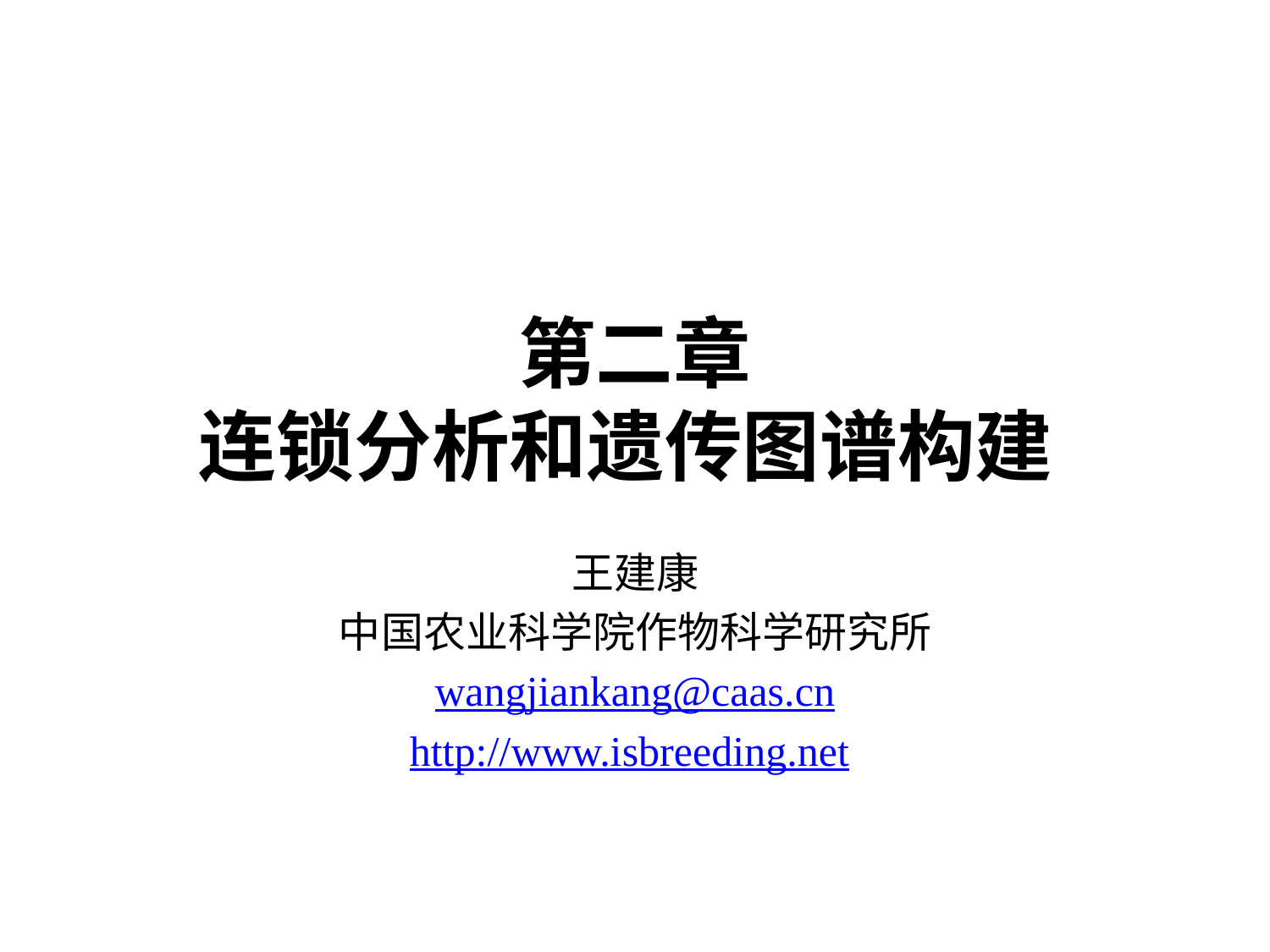

# 第二章 连锁分析和遗传图谱构建
王建康
中国农业科学院作物科学研究所
wangjiankang@caas.cn
http://www.isbreeding.net